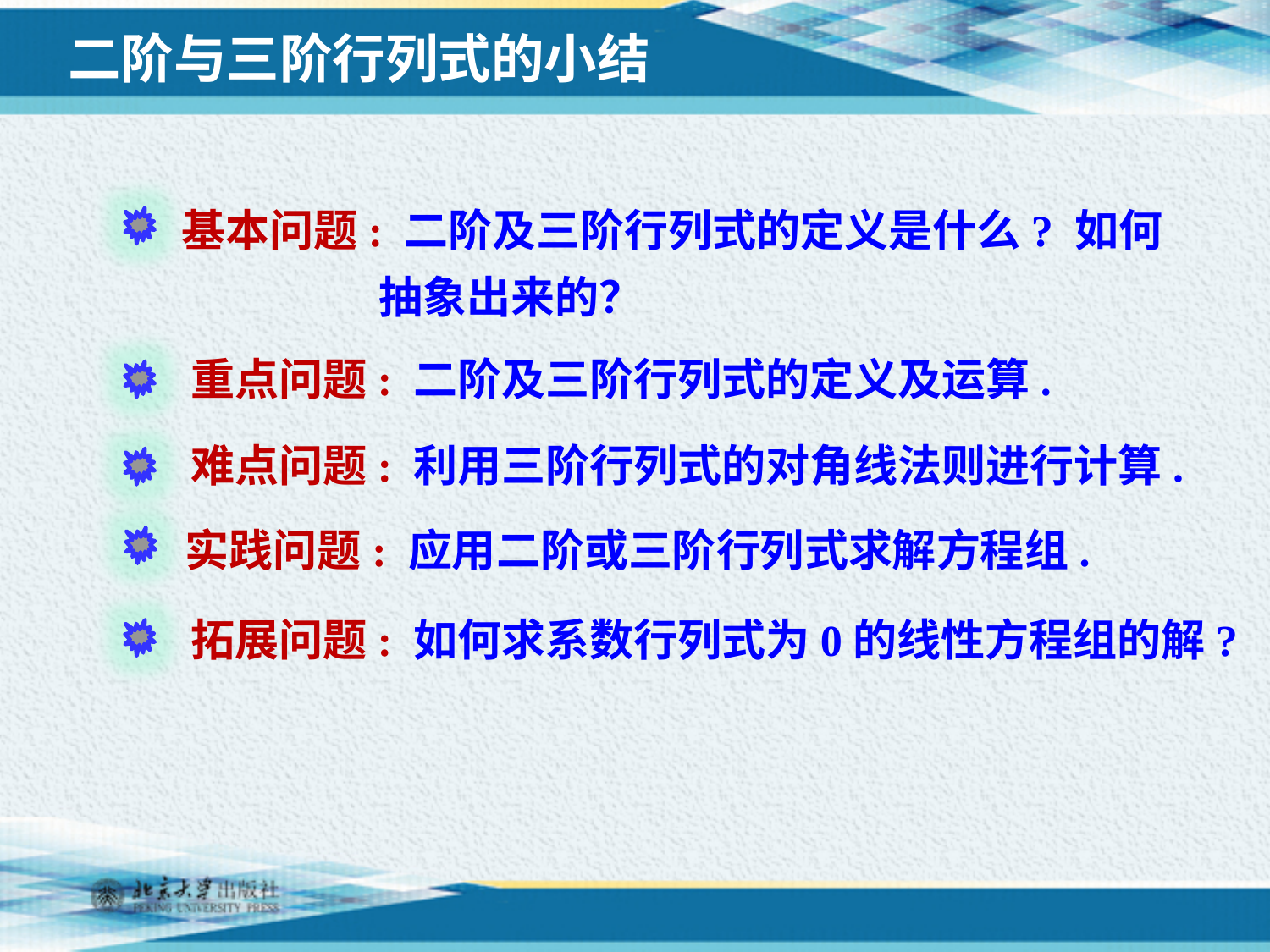

二阶与三阶行列式的小结
基本问题: 二阶及三阶行列式的定义是什么? 如何

抽象出来的？
重点问题: 二阶及三阶行列式的定义及运算.

难点问题: 利用三阶行列式的对角线法则进行计算.

实践问题: 应用二阶或三阶行列式求解方程组.

拓展问题: 如何求系数行列式为0的线性方程组的解?